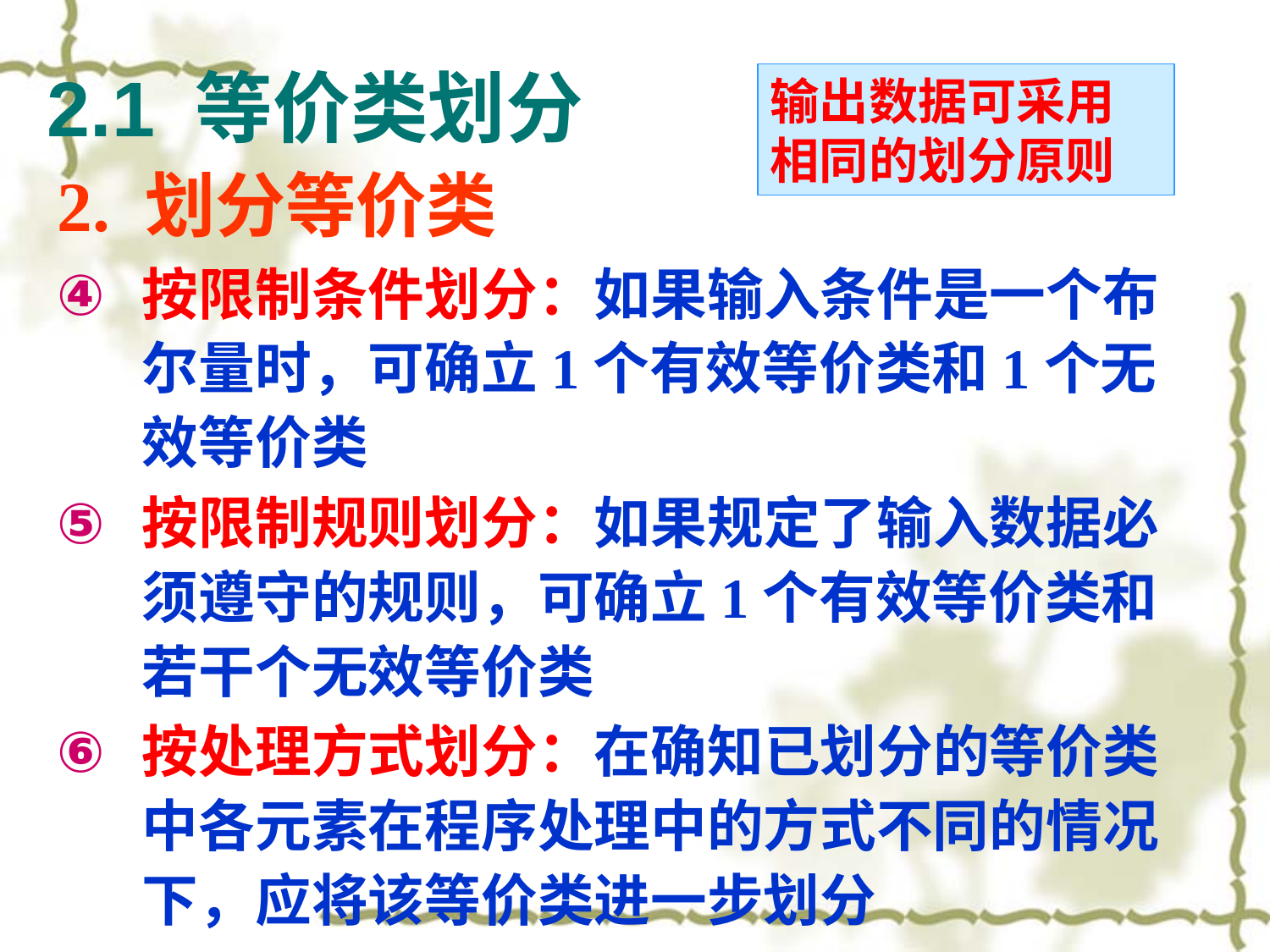

# 2.1 等价类划分
输出数据可采用相同的划分原则
2. 划分等价类
按限制条件划分：如果输入条件是一个布尔量时，可确立1个有效等价类和1个无效等价类
按限制规则划分：如果规定了输入数据必须遵守的规则，可确立1个有效等价类和若干个无效等价类
按处理方式划分：在确知已划分的等价类中各元素在程序处理中的方式不同的情况下，应将该等价类进一步划分